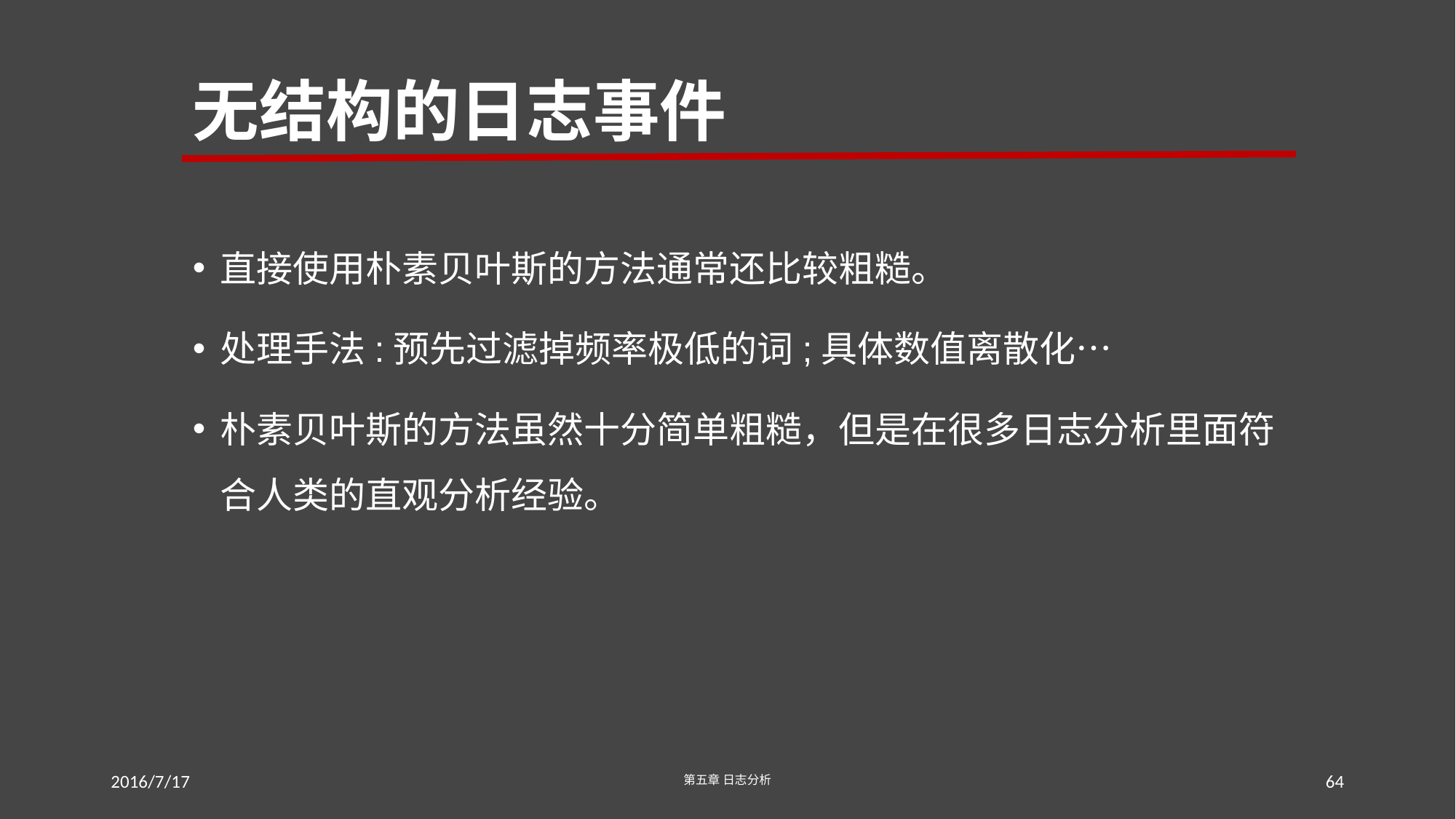

# 无结构的日志事件
直接使用朴素贝叶斯的方法通常还比较粗糙。
处理手法:预先过滤掉频率极低的词;具体数值离散化…
朴素贝叶斯的方法虽然十分简单粗糙，但是在很多日志分析里面符合人类的直观分析经验。
2016/7/17
第五章 日志分析
64